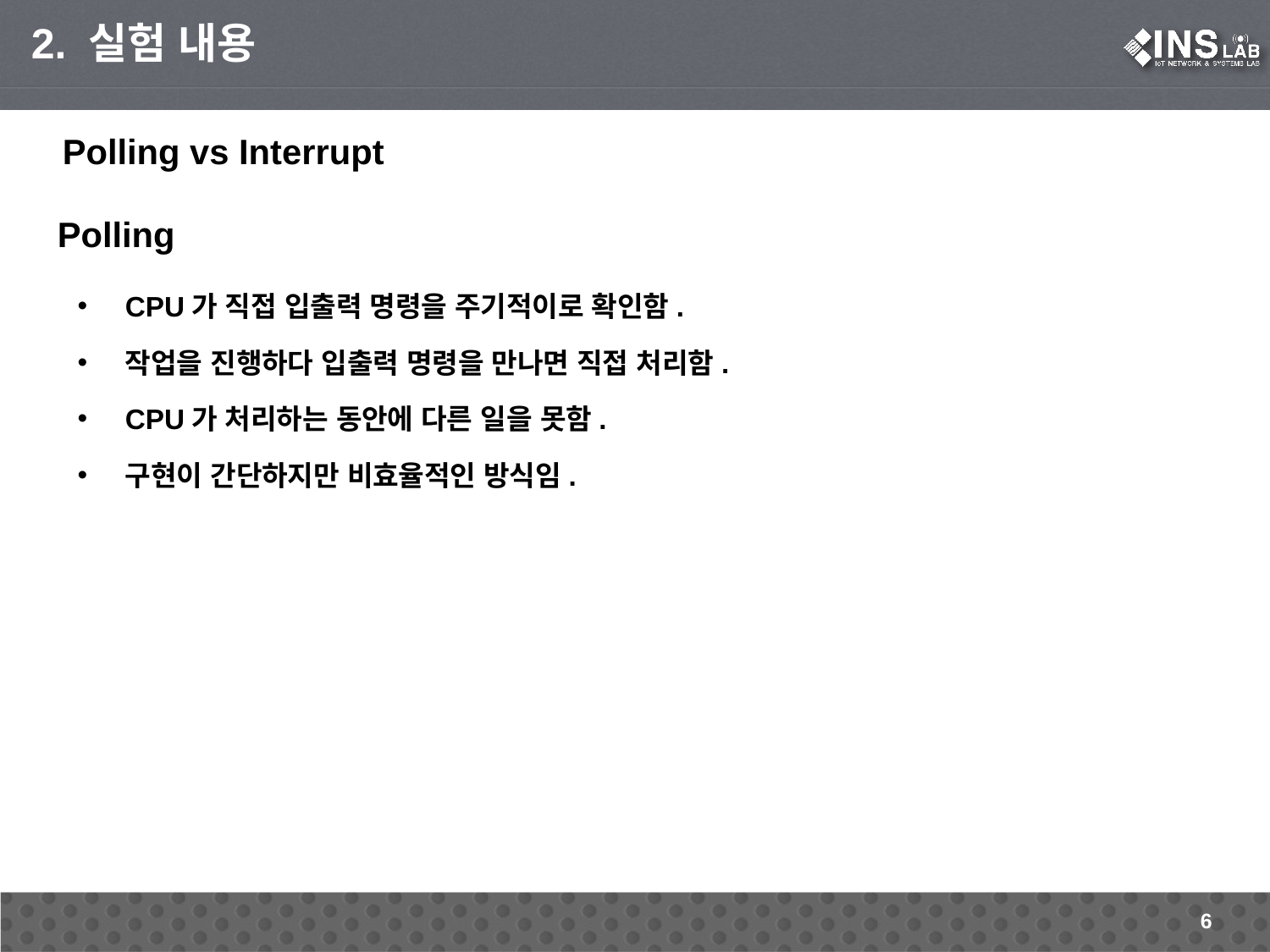

2. 실험 내용
Polling vs Interrupt
Polling
CPU가 직접 입출력 명령을 주기적이로 확인함.
작업을 진행하다 입출력 명령을 만나면 직접 처리함.
CPU가 처리하는 동안에 다른 일을 못함.
구현이 간단하지만 비효율적인 방식임.
6